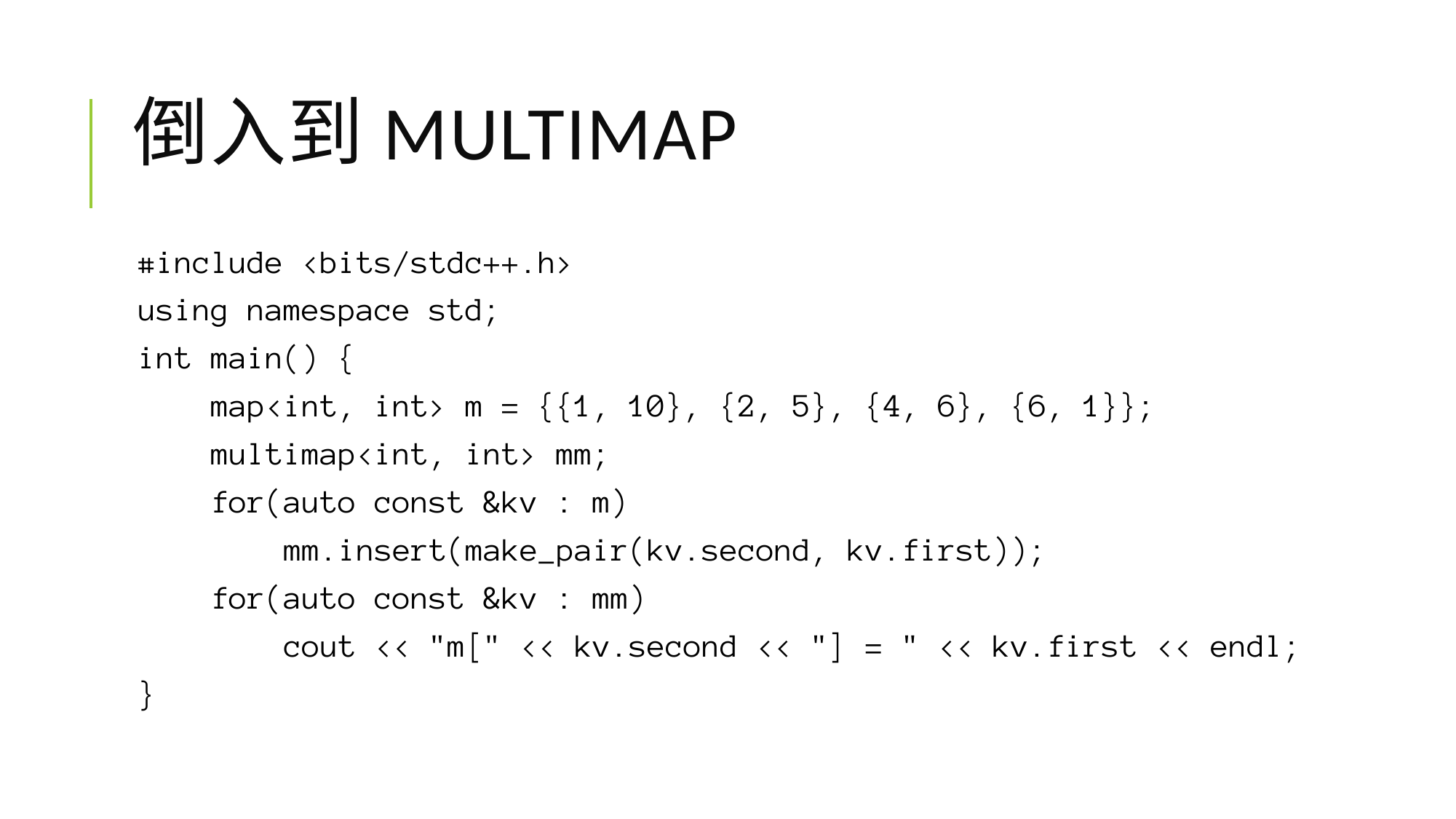

# 倒入到multimap
#include <bits/stdc++.h>
using namespace std;
int main() {
    map<int, int> m = {{1, 10}, {2, 5}, {4, 6}, {6, 1}};
    multimap<int, int> mm;
    for(auto const &kv : m)
        mm.insert(make_pair(kv.second, kv.first));
    for(auto const &kv : mm)
        cout << "m[" << kv.second << "] = " << kv.first << endl;
}